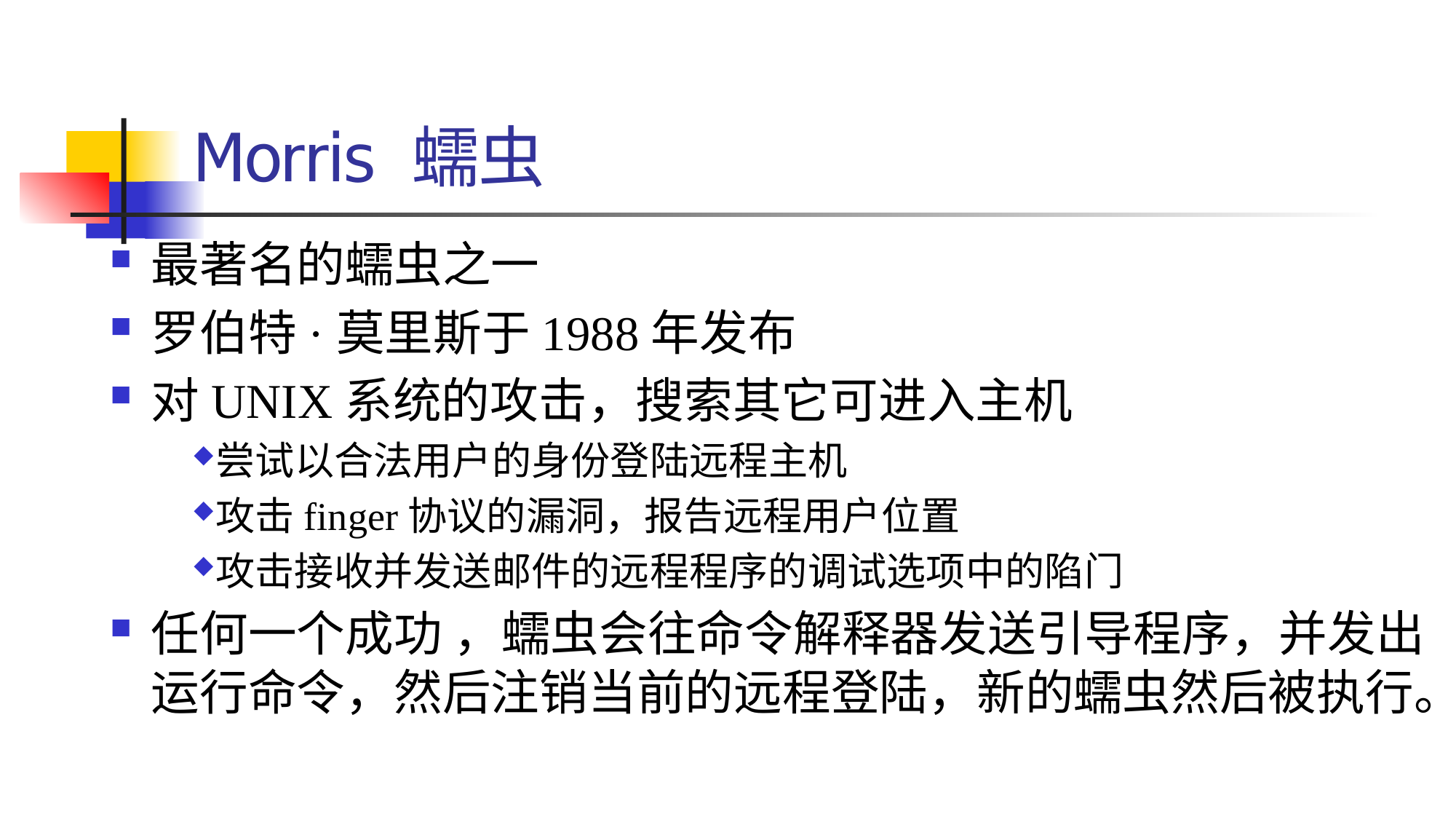

# Morris 蠕虫
最著名的蠕虫之一
罗伯特·莫里斯于1988年发布
对UNIX系统的攻击，搜索其它可进入主机
尝试以合法用户的身份登陆远程主机
攻击finger协议的漏洞，报告远程用户位置
攻击接收并发送邮件的远程程序的调试选项中的陷门
任何一个成功 ，蠕虫会往命令解释器发送引导程序，并发出运行命令，然后注销当前的远程登陆，新的蠕虫然后被执行。